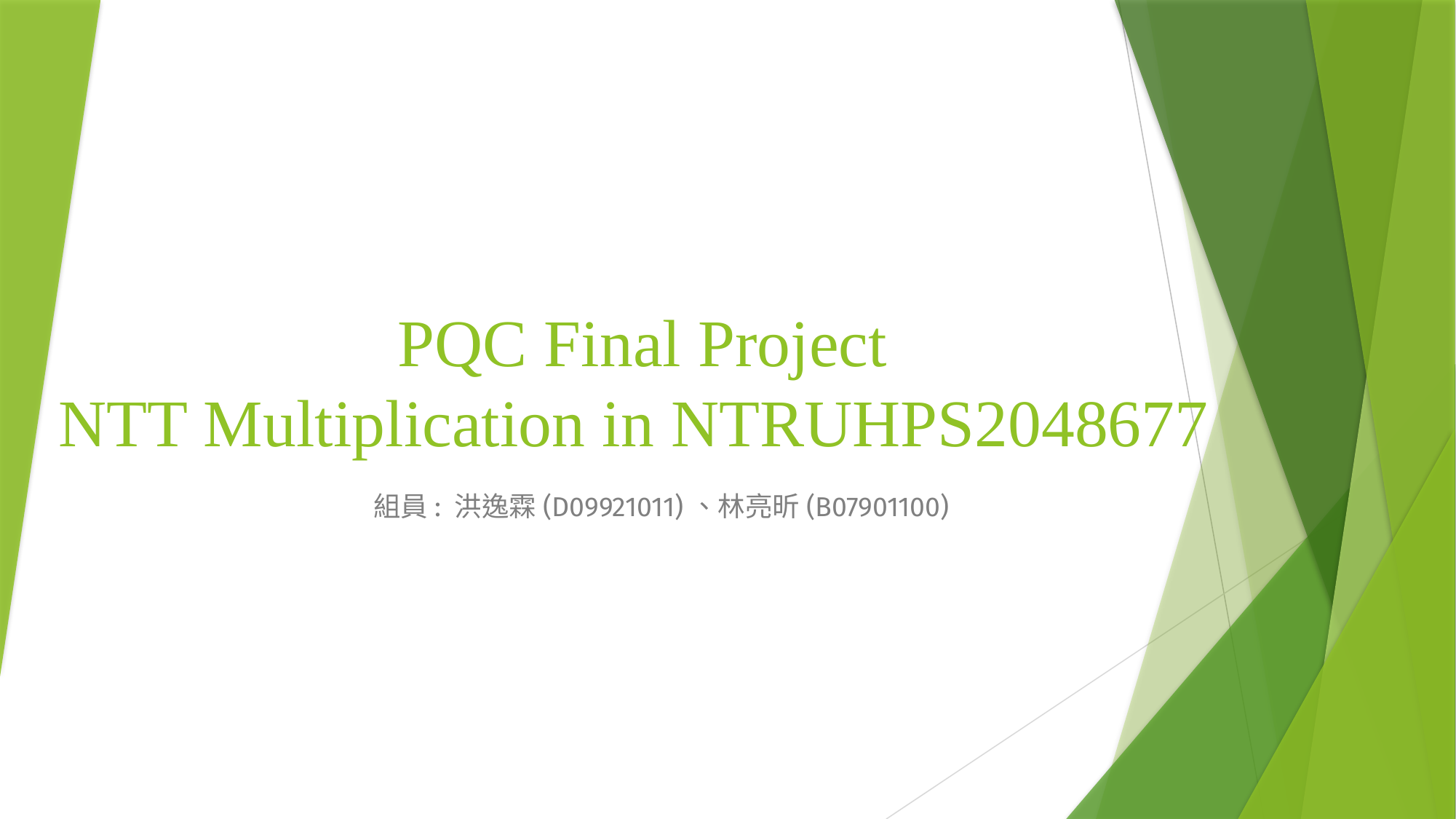

# PQC Final Project NTT Multiplication in NTRUHPS2048677
組員: 洪逸霖(D09921011)、林亮昕(B07901100)